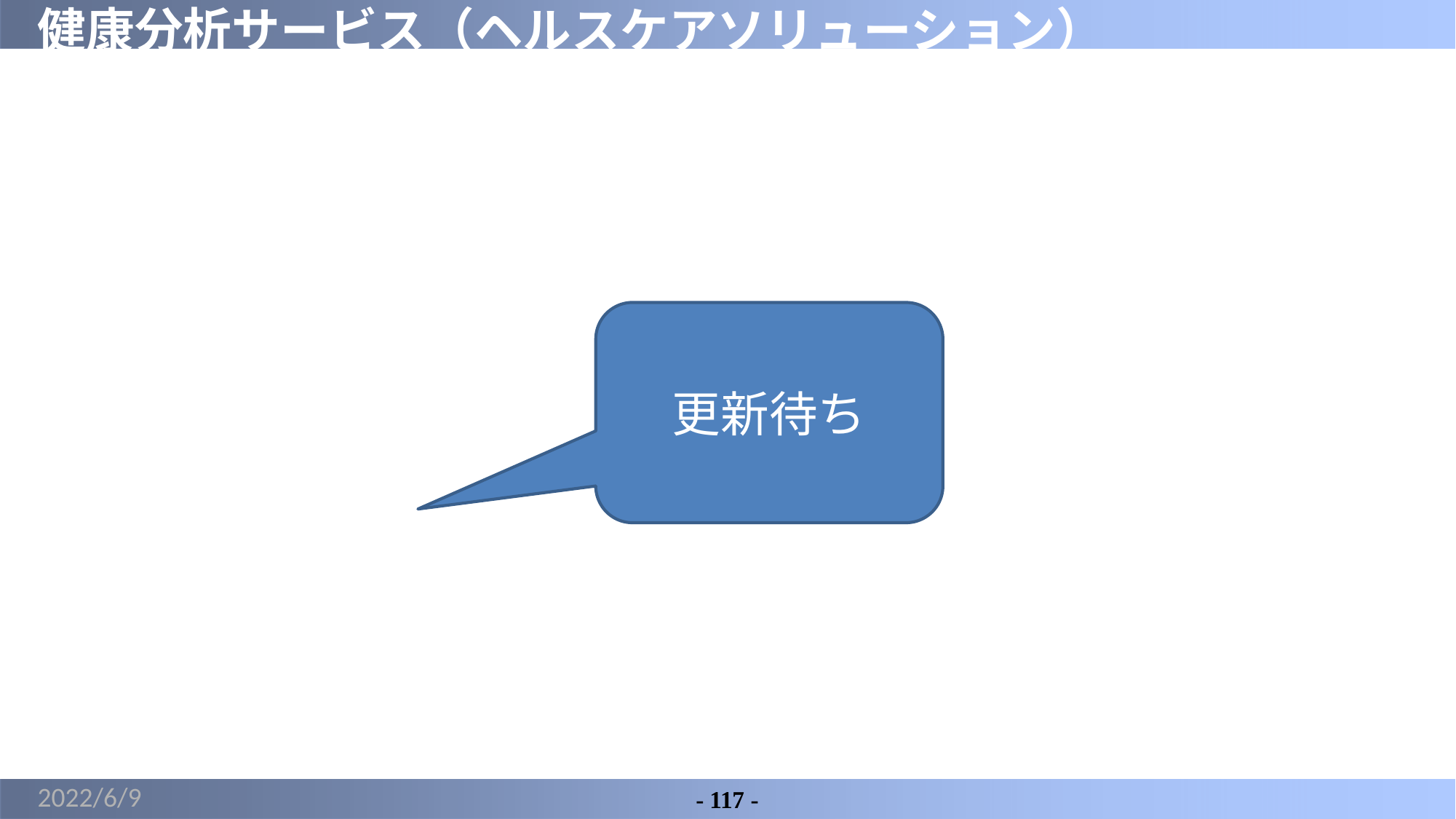

# 健康分析サービス（ヘルスケアソリューション）
更新待ち
2022/6/9
- 117 -